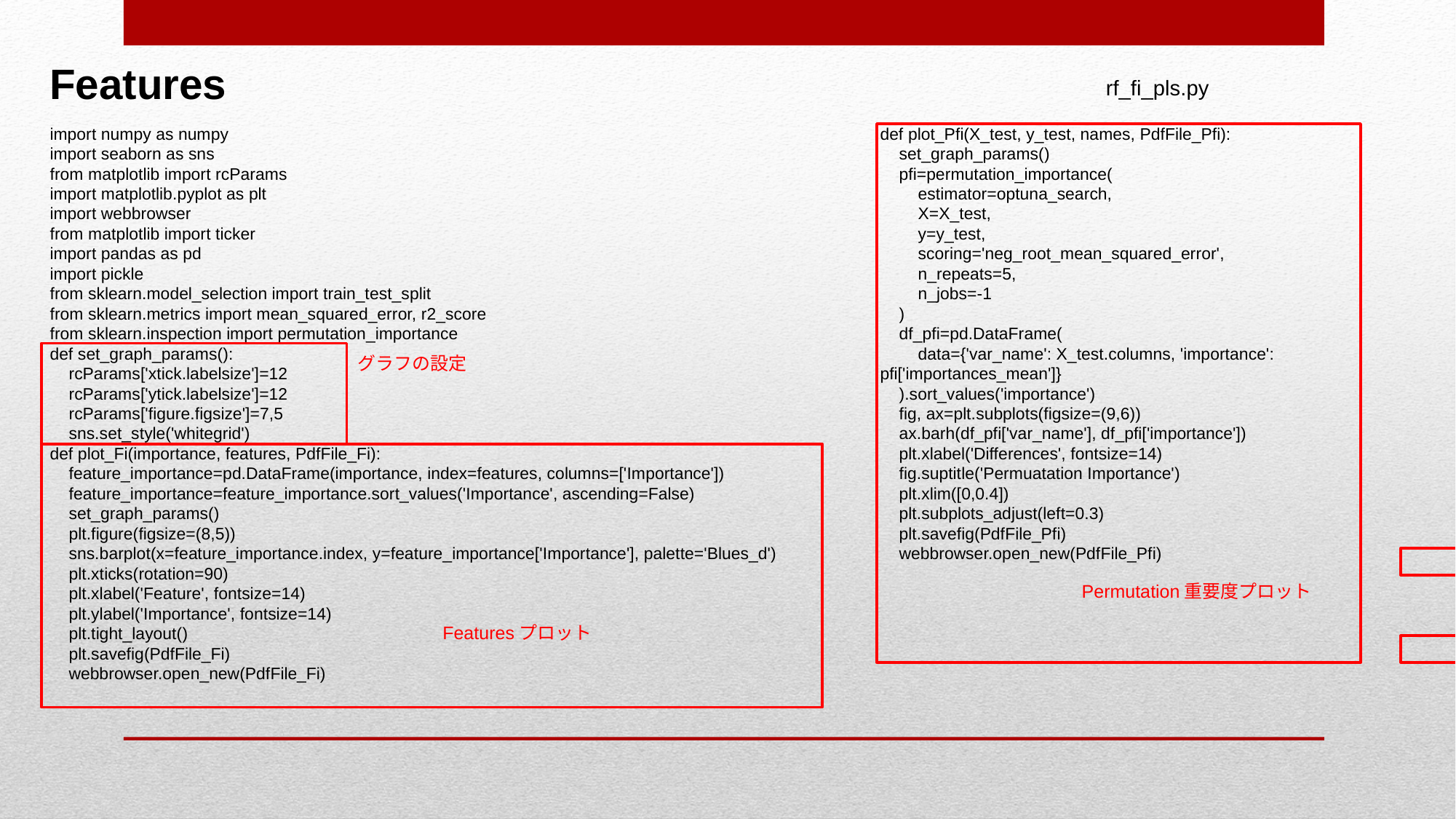

Features
rf_fi_pls.py
import numpy as numpy
import seaborn as sns
from matplotlib import rcParams
import matplotlib.pyplot as plt
import webbrowser
from matplotlib import ticker
import pandas as pd
import pickle
from sklearn.model_selection import train_test_split
from sklearn.metrics import mean_squared_error, r2_score
from sklearn.inspection import permutation_importance
def set_graph_params():
    rcParams['xtick.labelsize']=12
    rcParams['ytick.labelsize']=12
    rcParams['figure.figsize']=7,5
    sns.set_style('whitegrid')
def plot_Fi(importance, features, PdfFile_Fi):
    feature_importance=pd.DataFrame(importance, index=features, columns=['Importance'])
    feature_importance=feature_importance.sort_values('Importance', ascending=False)
    set_graph_params()
    plt.figure(figsize=(8,5))
    sns.barplot(x=feature_importance.index, y=feature_importance['Importance'], palette='Blues_d')
    plt.xticks(rotation=90)
    plt.xlabel('Feature', fontsize=14)
    plt.ylabel('Importance', fontsize=14)
    plt.tight_layout()
    plt.savefig(PdfFile_Fi)
    webbrowser.open_new(PdfFile_Fi)
def plot_Pfi(X_test, y_test, names, PdfFile_Pfi):
    set_graph_params()
    pfi=permutation_importance(
        estimator=optuna_search,
        X=X_test,
        y=y_test,
        scoring='neg_root_mean_squared_error',
        n_repeats=5,
        n_jobs=-1
    )
    df_pfi=pd.DataFrame(
        data={'var_name': X_test.columns, 'importance': pfi['importances_mean']}
    ).sort_values('importance')
    fig, ax=plt.subplots(figsize=(9,6))
    ax.barh(df_pfi['var_name'], df_pfi['importance'])
    plt.xlabel('Differences', fontsize=14)
    fig.suptitle('Permuatation Importance')
    plt.xlim([0,0.4])
    plt.subplots_adjust(left=0.3)
    plt.savefig(PdfFile_Pfi)
    webbrowser.open_new(PdfFile_Pfi)

グラフの設定
K分割交差検証

訓練データに対して、交差検証

未知データ
Permutation重要度プロット
最適化パラメータ
Featuresプロット

エクセルシートのボタンを押下すると、
シートの内容をテキストファイルに変換するマクロを作成します。
また、他のエクセルファイルに転用する方法もお伝えします。